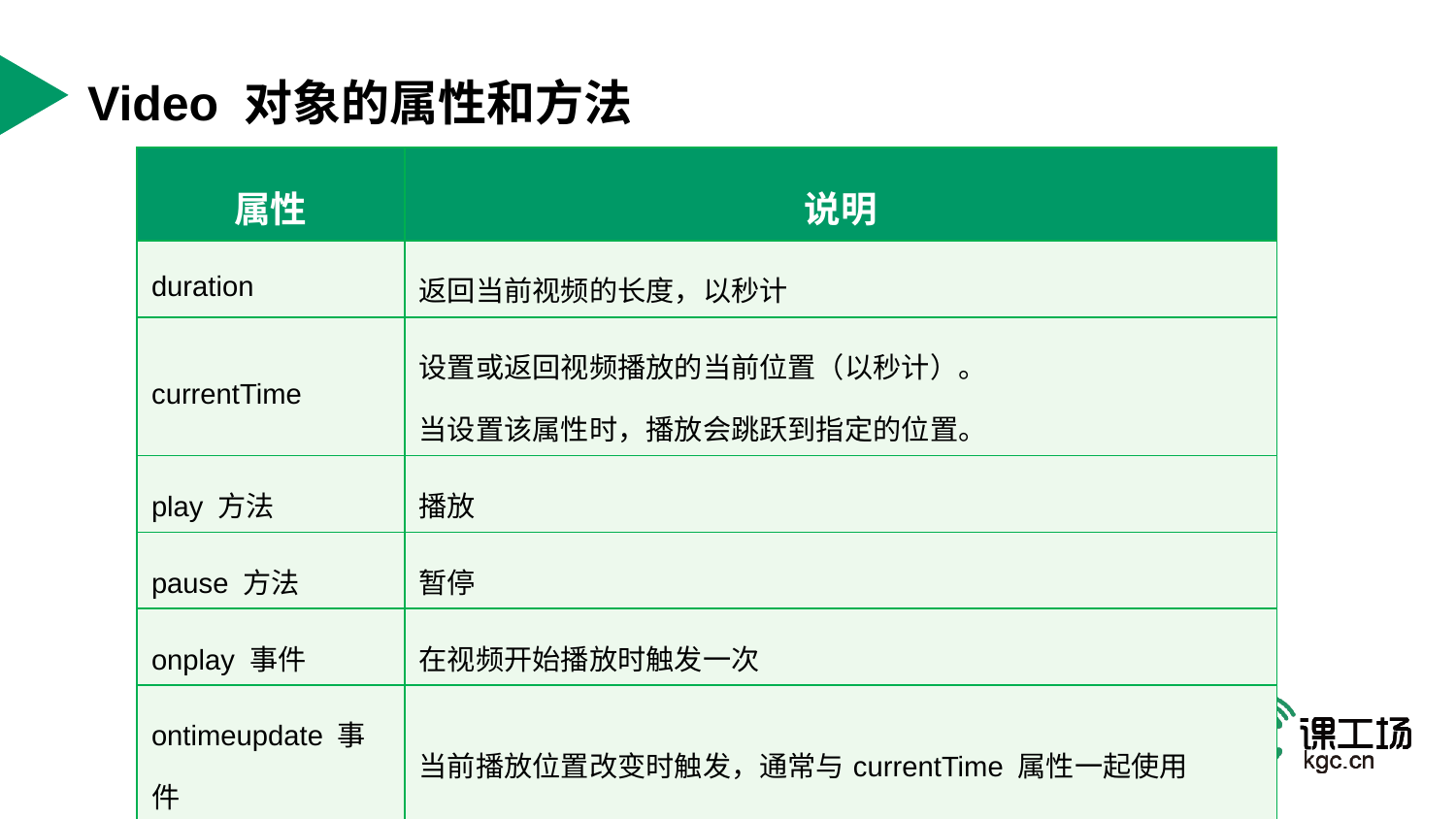

# Video 对象的属性和方法
| 属性 | 说明 |
| --- | --- |
| duration | 返回当前视频的长度，以秒计 |
| currentTime | 设置或返回视频播放的当前位置（以秒计）。 当设置该属性时，播放会跳跃到指定的位置。 |
| play 方法 | 播放 |
| pause 方法 | 暂停 |
| onplay 事件 | 在视频开始播放时触发一次 |
| ontimeupdate 事件 | 当前播放位置改变时触发，通常与currentTime 属性一起使用 |